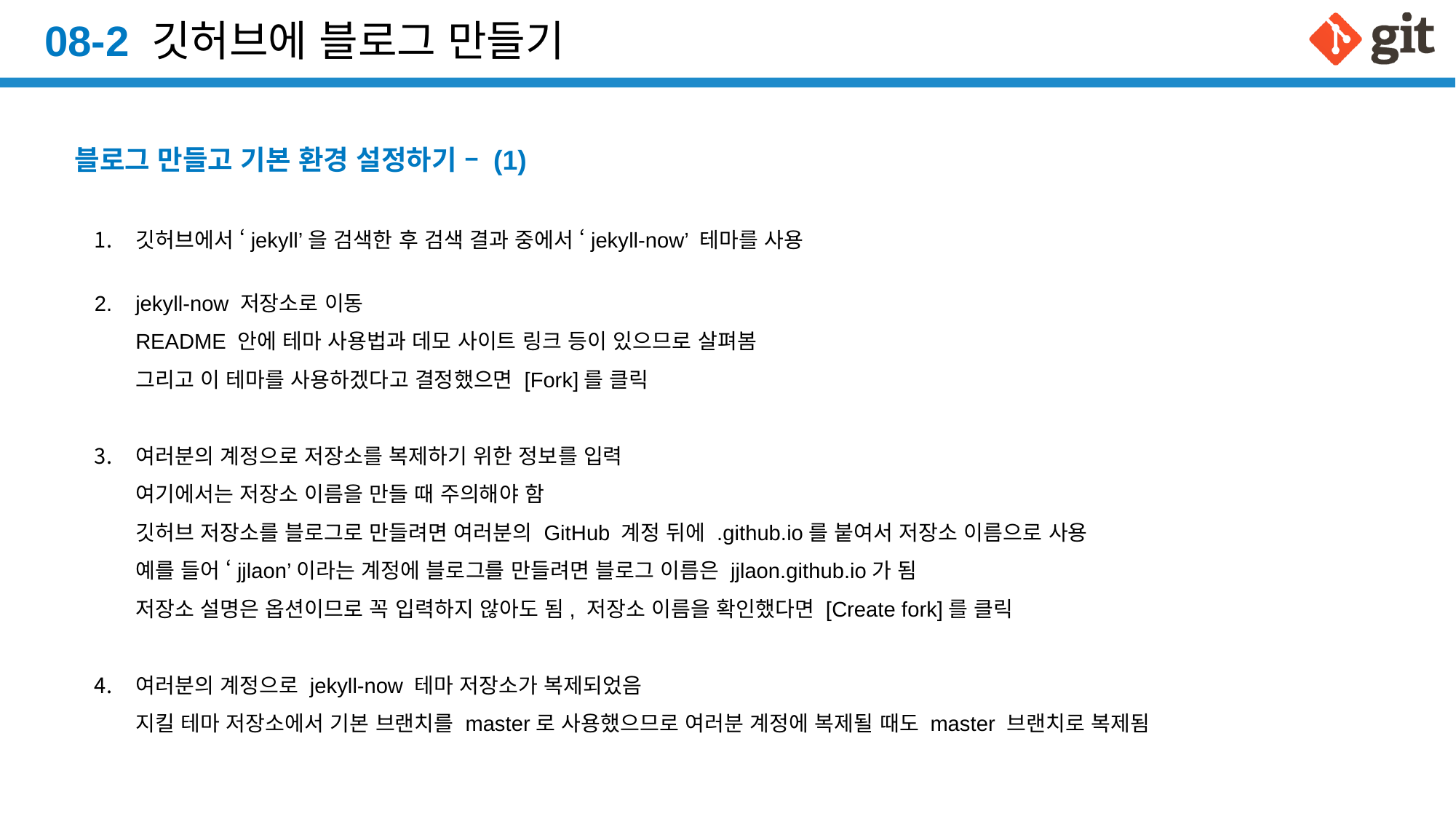

# 08-2 깃허브에 블로그 만들기
블로그 만들고 기본 환경 설정하기 – (1)
깃허브에서 ‘jekyll’을 검색한 후 검색 결과 중에서 ‘jekyll-now’ 테마를 사용
jekyll-now 저장소로 이동
README 안에 테마 사용법과 데모 사이트 링크 등이 있으므로 살펴봄
그리고 이 테마를 사용하겠다고 결정했으면 [Fork]를 클릭
여러분의 계정으로 저장소를 복제하기 위한 정보를 입력
여기에서는 저장소 이름을 만들 때 주의해야 함
깃허브 저장소를 블로그로 만들려면 여러분의 GitHub 계정 뒤에 .github.io를 붙여서 저장소 이름으로 사용
예를 들어 ‘jjlaon’이라는 계정에 블로그를 만들려면 블로그 이름은 jjlaon.github.io가 됨
저장소 설명은 옵션이므로 꼭 입력하지 않아도 됨, 저장소 이름을 확인했다면 [Create fork]를 클릭
여러분의 계정으로 jekyll-now 테마 저장소가 복제되었음
지킬 테마 저장소에서 기본 브랜치를 master로 사용했으므로 여러분 계정에 복제될 때도 master 브랜치로 복제됨